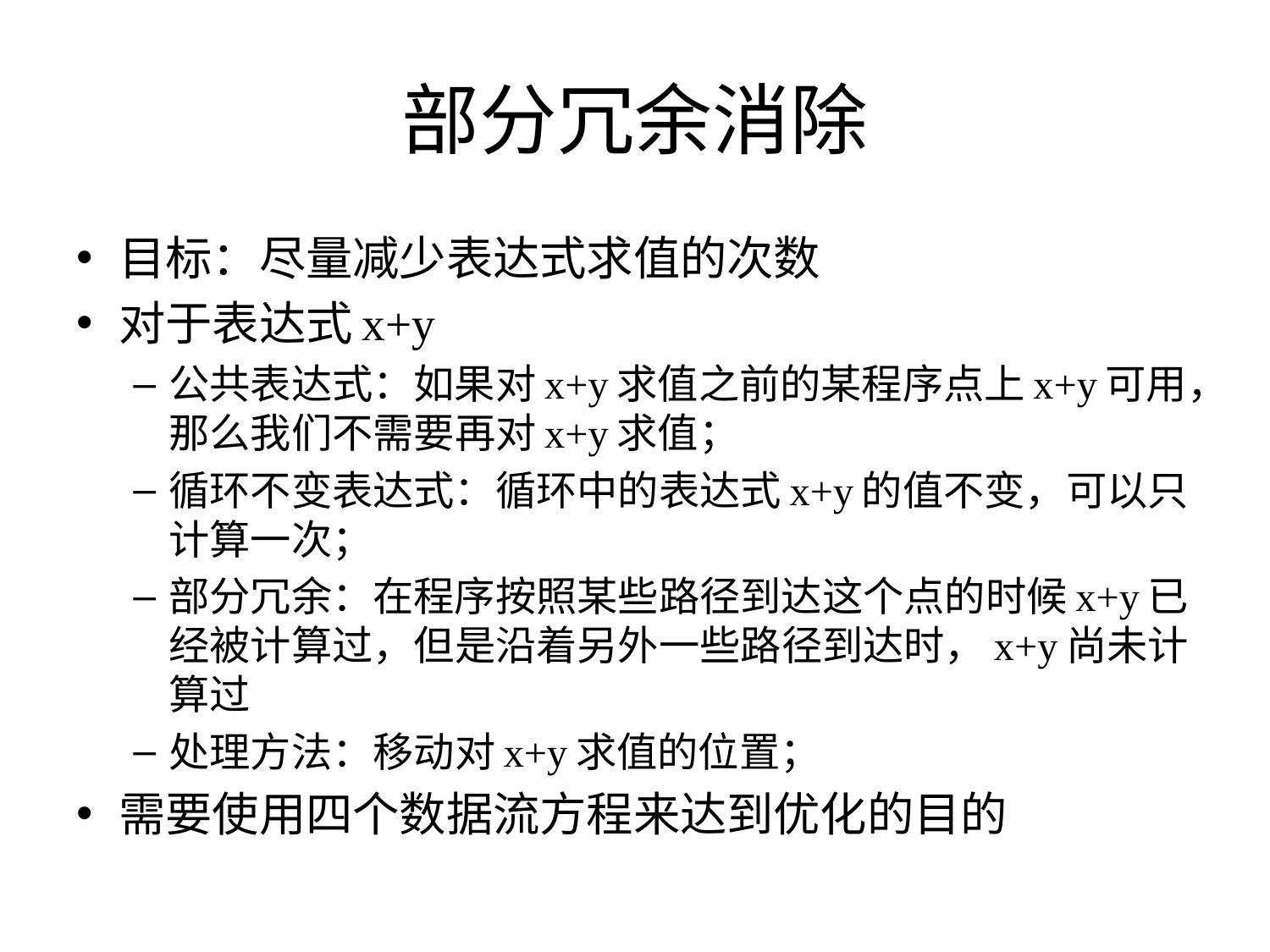

# 部分冗余消除
目标：尽量减少表达式求值的次数
对于表达式x+y
公共表达式：如果对x+y求值之前的某程序点上x+y可用，那么我们不需要再对x+y求值；
循环不变表达式：循环中的表达式x+y的值不变，可以只计算一次；
部分冗余：在程序按照某些路径到达这个点的时候x+y已经被计算过，但是沿着另外一些路径到达时，x+y尚未计算过
处理方法：移动对x+y求值的位置；
需要使用四个数据流方程来达到优化的目的